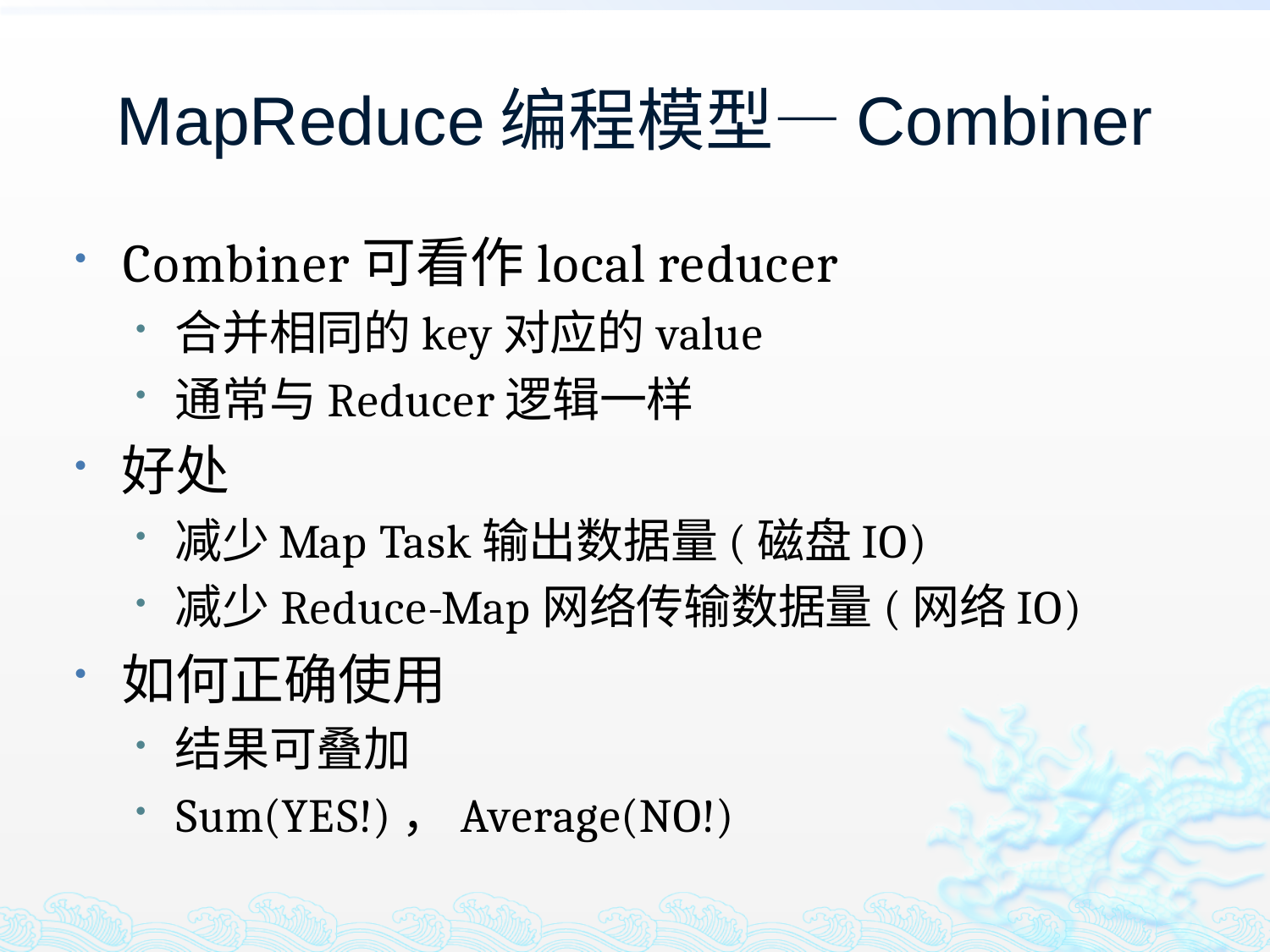

# MapReduce编程模型—Combiner
Combiner可看作local reducer
合并相同的key对应的value
通常与Reducer逻辑一样
好处
减少Map Task输出数据量(磁盘IO)
减少Reduce-Map网络传输数据量(网络IO)
如何正确使用
结果可叠加
Sum(YES!)，Average(NO!)